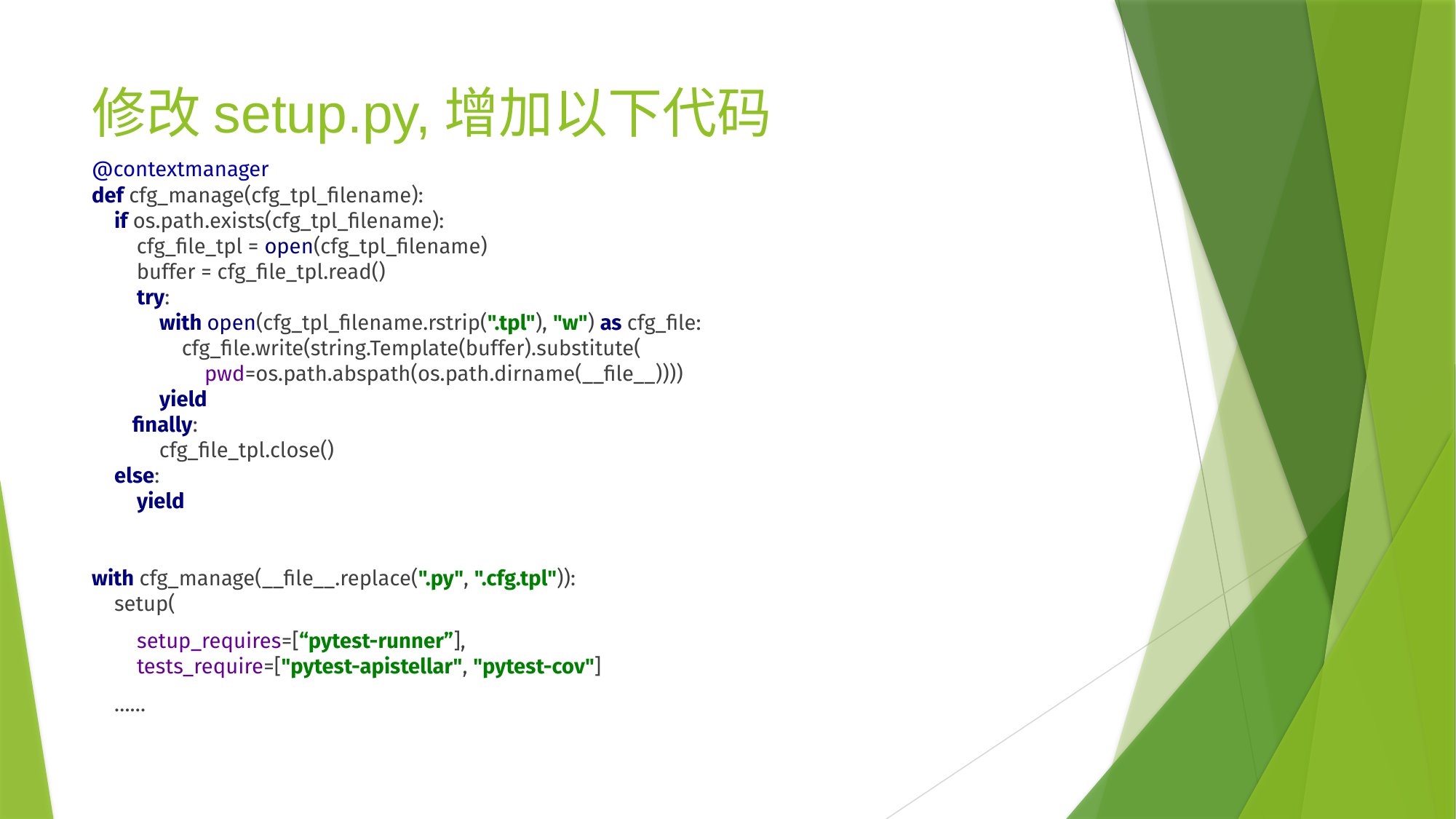

# 修改setup.py,增加以下代码
@contextmanager
def cfg_manage(cfg_tpl_filename):
    if os.path.exists(cfg_tpl_filename):
        cfg_file_tpl = open(cfg_tpl_filename)
        buffer = cfg_file_tpl.read()
        try:
            with open(cfg_tpl_filename.rstrip(".tpl"), "w") as cfg_file:
                cfg_file.write(string.Template(buffer).substitute(
                    pwd=os.path.abspath(os.path.dirname(__file__))))
            yield
        finally:
            cfg_file_tpl.close()
    else:
        yield
with cfg_manage(__file__.replace(".py", ".cfg.tpl")):
    setup(
        setup_requires=[“pytest-runner”],
        tests_require=["pytest-apistellar", "pytest-cov"]
    ……